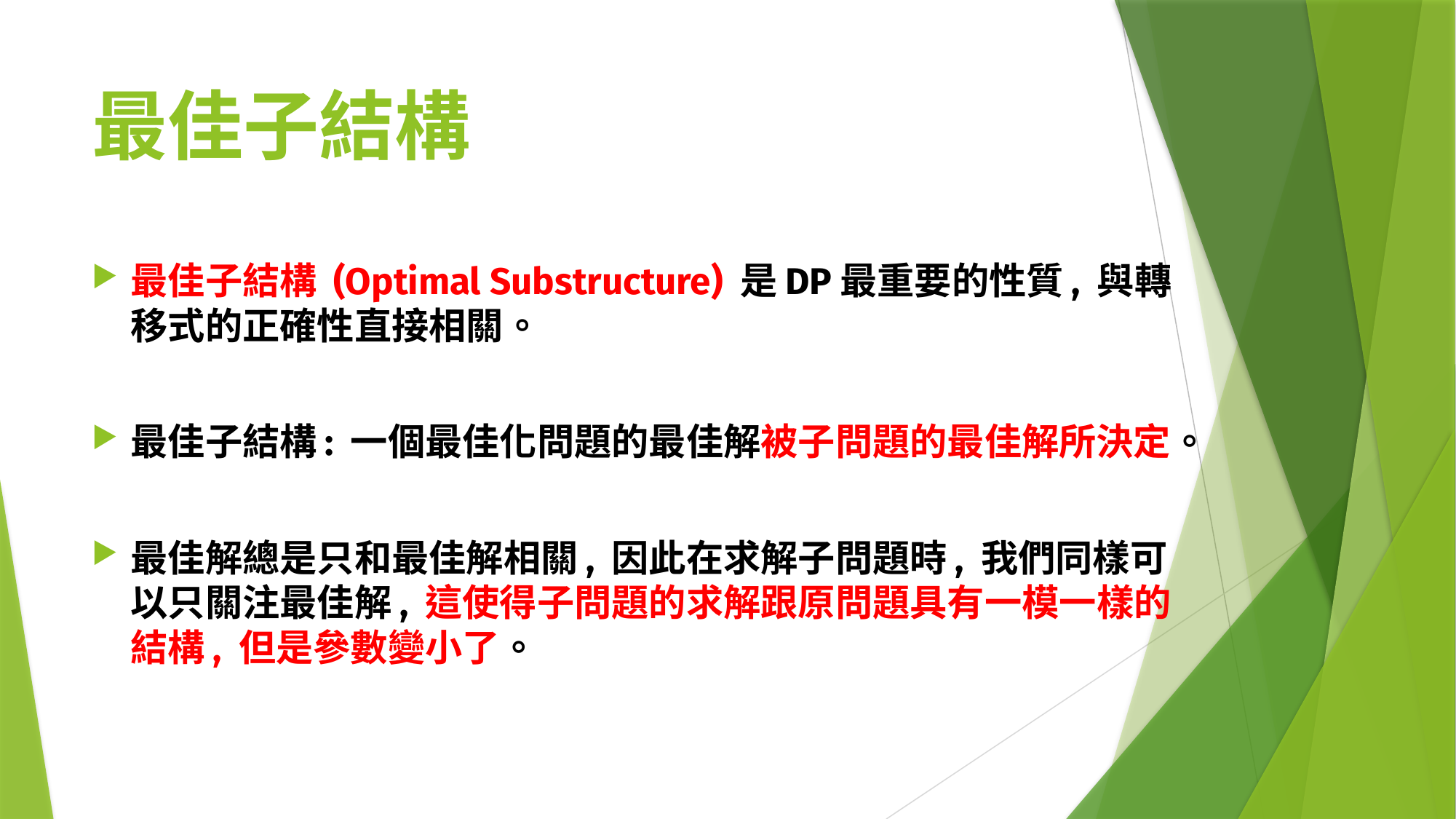

# 最佳子結構
最佳子結構 (Optimal Substructure) 是DP最重要的性質, 與轉移式的正確性直接相關。

最佳子結構: 一個最佳化問題的最佳解被子問題的最佳解所決定。

最佳解總是只和最佳解相關, 因此在求解子問題時, 我們同樣可以只關注最佳解, 這使得子問題的求解跟原問題具有一模一樣的結構, 但是參數變小了。